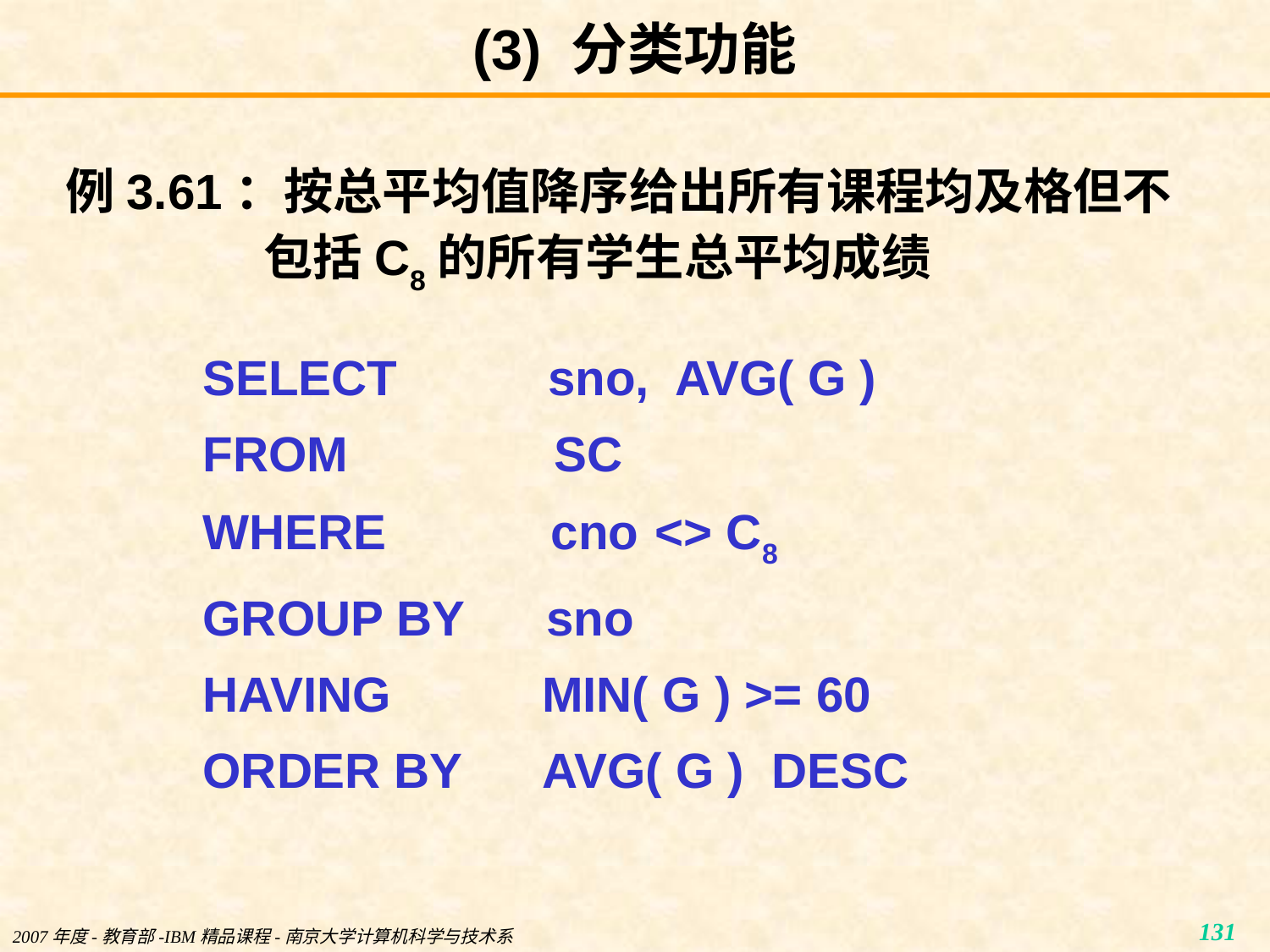

# (3) 分类功能
例3.61：按总平均值降序给出所有课程均及格但不包括C8的所有学生总平均成绩
SELECT           sno,  AVG( G )
FROM               SC
WHERE            cno  <> C8
GROUP BY      sno
HAVING           MIN( G ) >= 60
ORDER BY      AVG( G )  DESC
131
2007年度-教育部-IBM精品课程-南京大学计算机科学与技术系